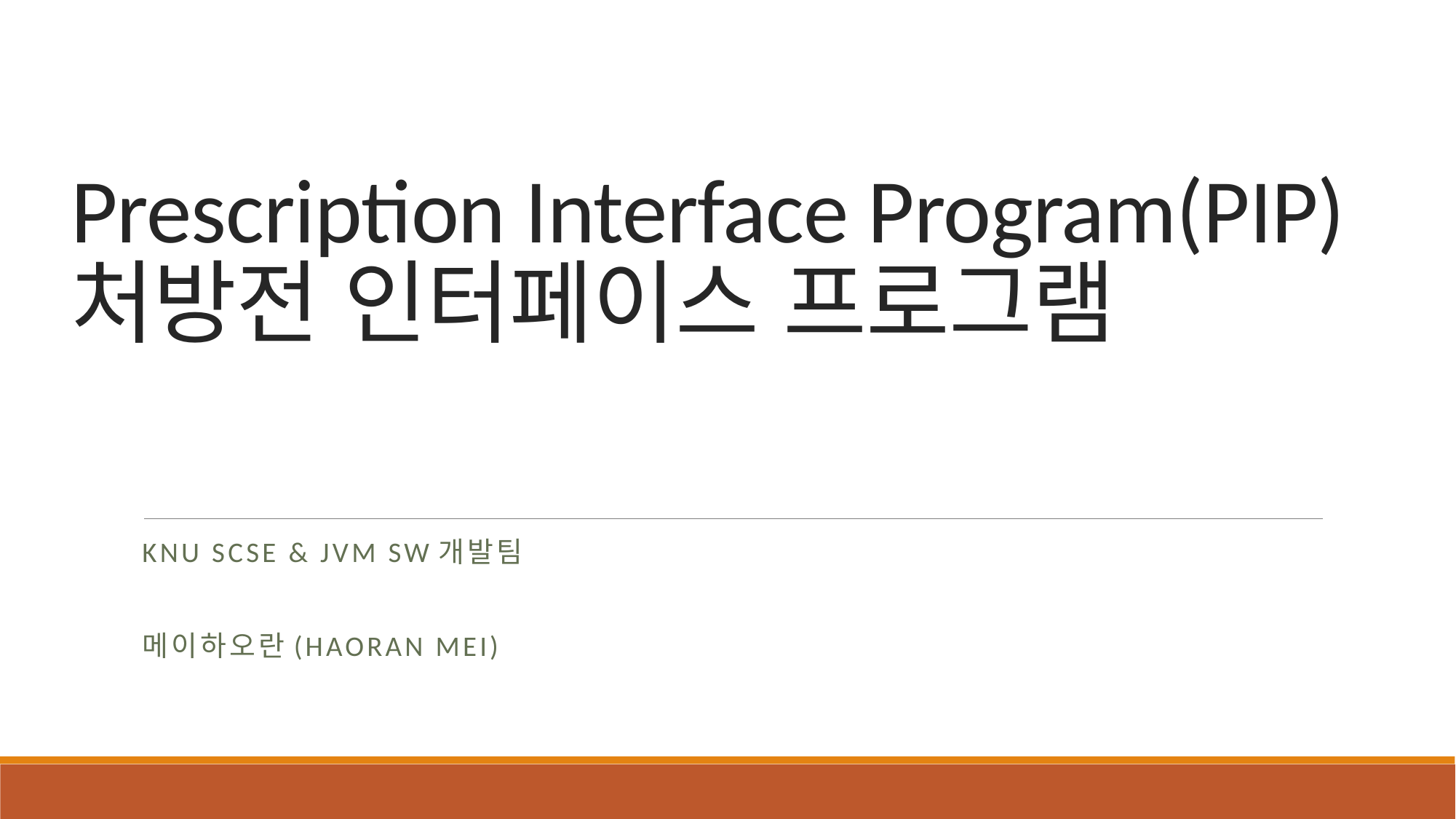

# Prescription Interface Program(PIP) 처방전 인터페이스 프로그램
KNU SCSE & JVM SW개발팀

메이하오란(Haoran Mei)